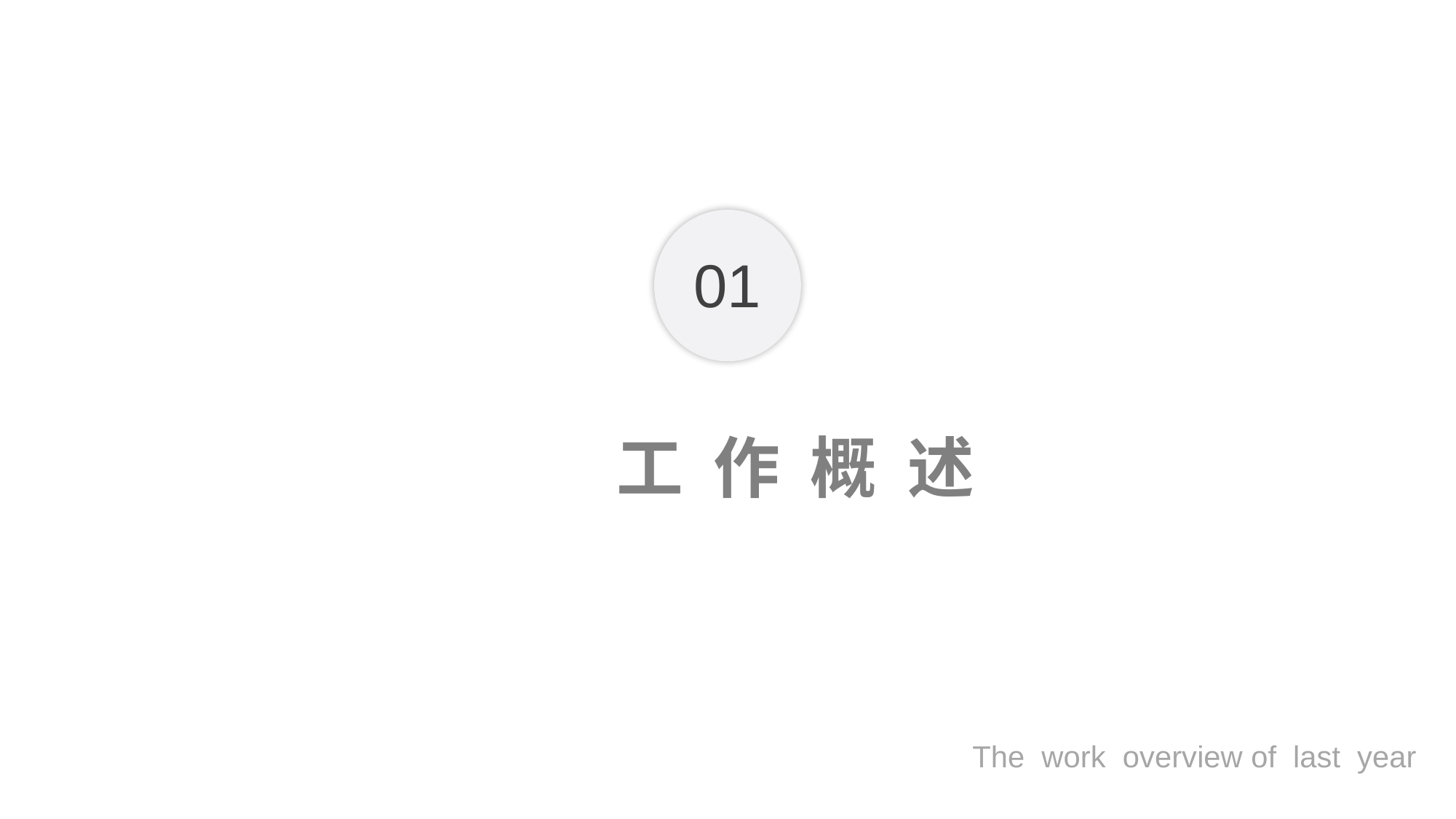

01
工  作  概  述
The  work  overview of  last  year